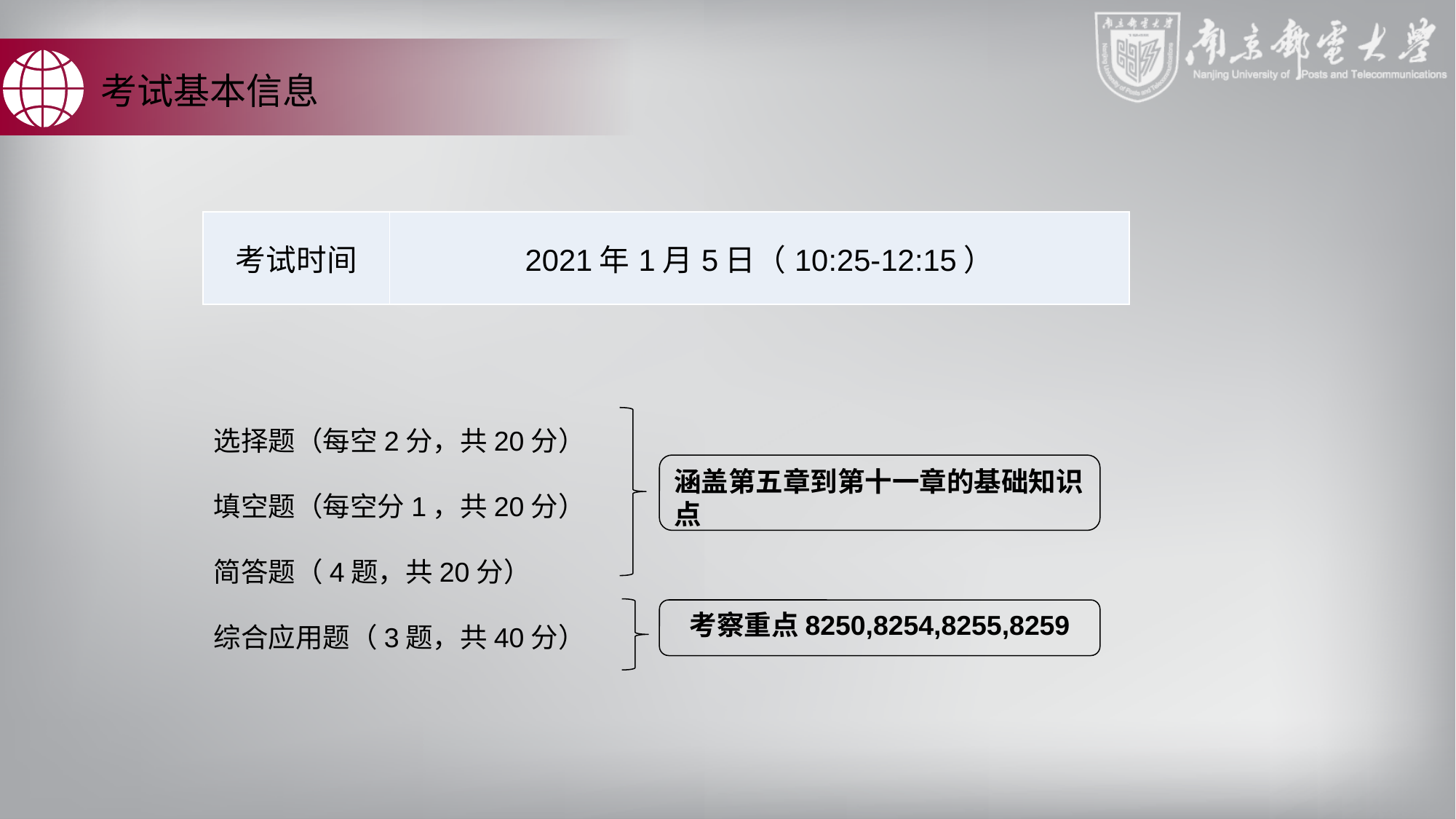

考试基本信息
| 考试时间 | 2021年1月5日（10:25-12:15） |
| --- | --- |
选择题（每空2分，共20分）
填空题（每空分1，共20分）
简答题（4题，共20分）
综合应用题（3题，共40分）

涵盖第五章到第十一章的基础知识点

考察重点8250,8254,8255,8259